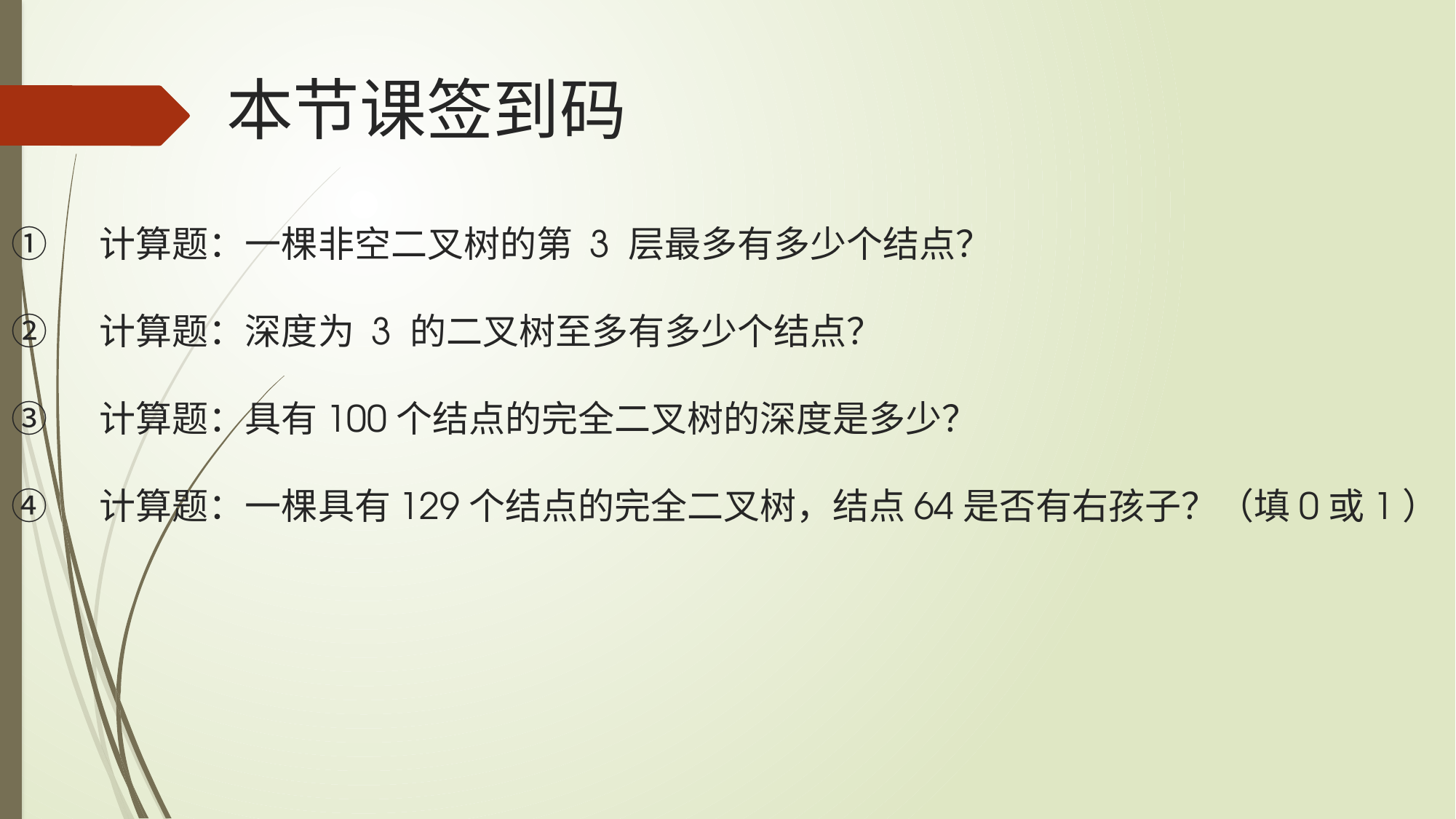

# 本节课签到码
计算题：一棵非空二叉树的第 3 层最多有多少个结点？

计算题：深度为 3 的二叉树至多有多少个结点？

计算题：具有100个结点的完全二叉树的深度是多少？

计算题：一棵具有129个结点的完全二叉树，结点64是否有右孩子？（填0或1）